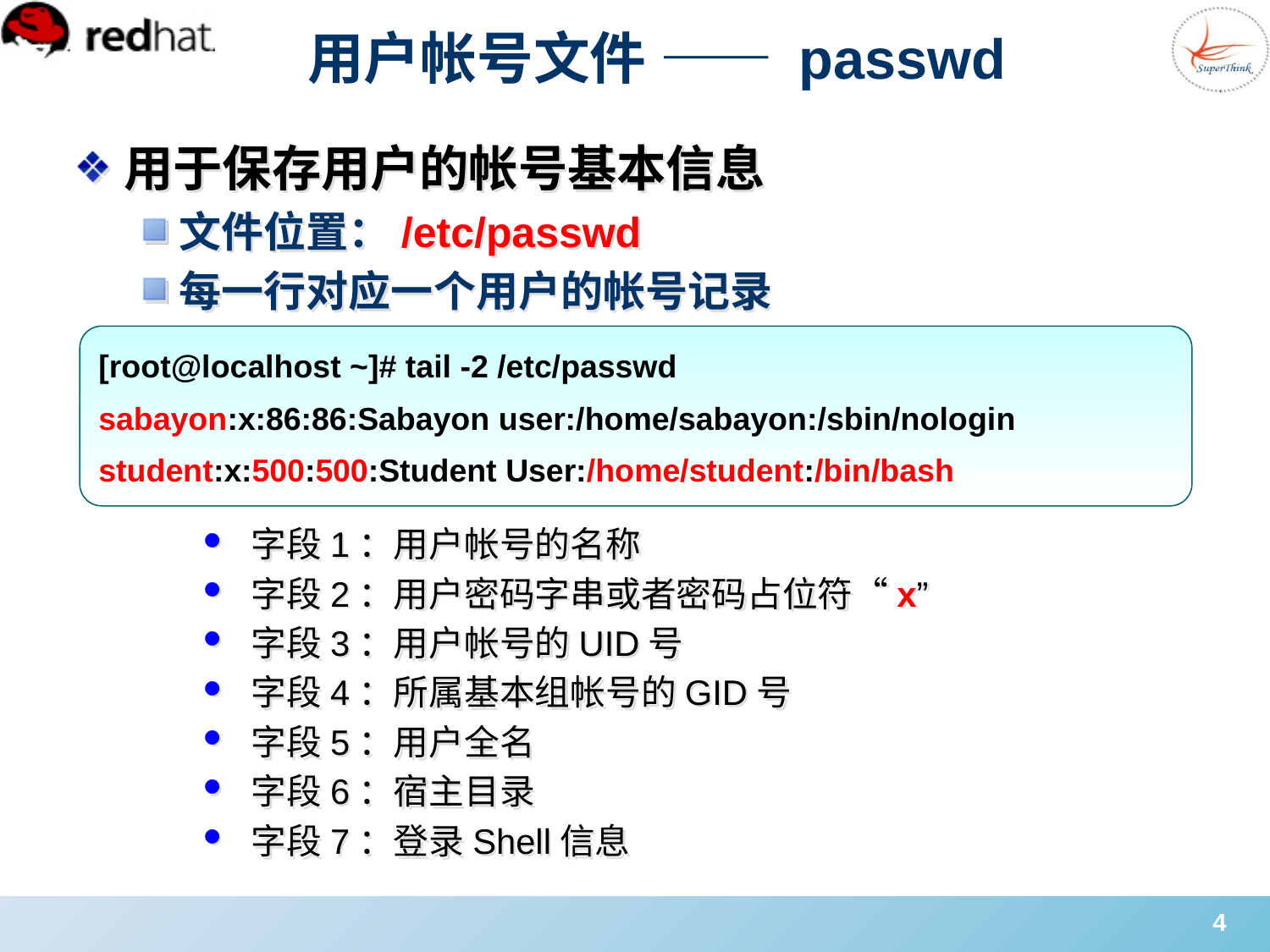

# 用户帐号文件 —— passwd
用于保存用户的帐号基本信息
文件位置：/etc/passwd
每一行对应一个用户的帐号记录
[root@localhost ~]# tail -2 /etc/passwd
sabayon:x:86:86:Sabayon user:/home/sabayon:/sbin/nologin
student:x:500:500:Student User:/home/student:/bin/bash
 字段1：用户帐号的名称
 字段2：用户密码字串或者密码占位符“x”
 字段3：用户帐号的UID号
 字段4：所属基本组帐号的GID号
 字段5：用户全名
 字段6：宿主目录
 字段7：登录Shell信息
4